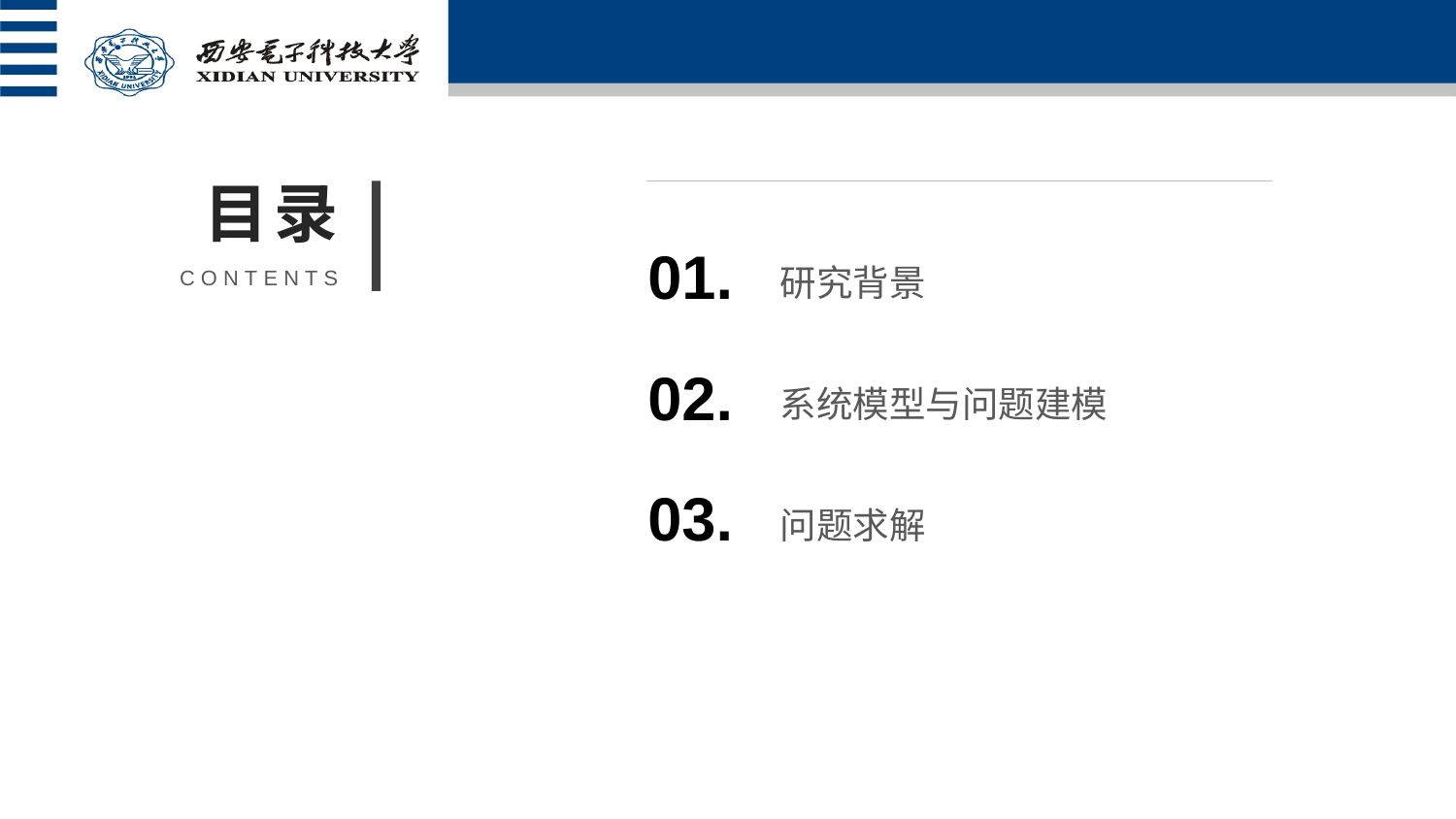

目录

01.
研究背景
CONTENTS
02.
系统模型与问题建模
03.
问题求解